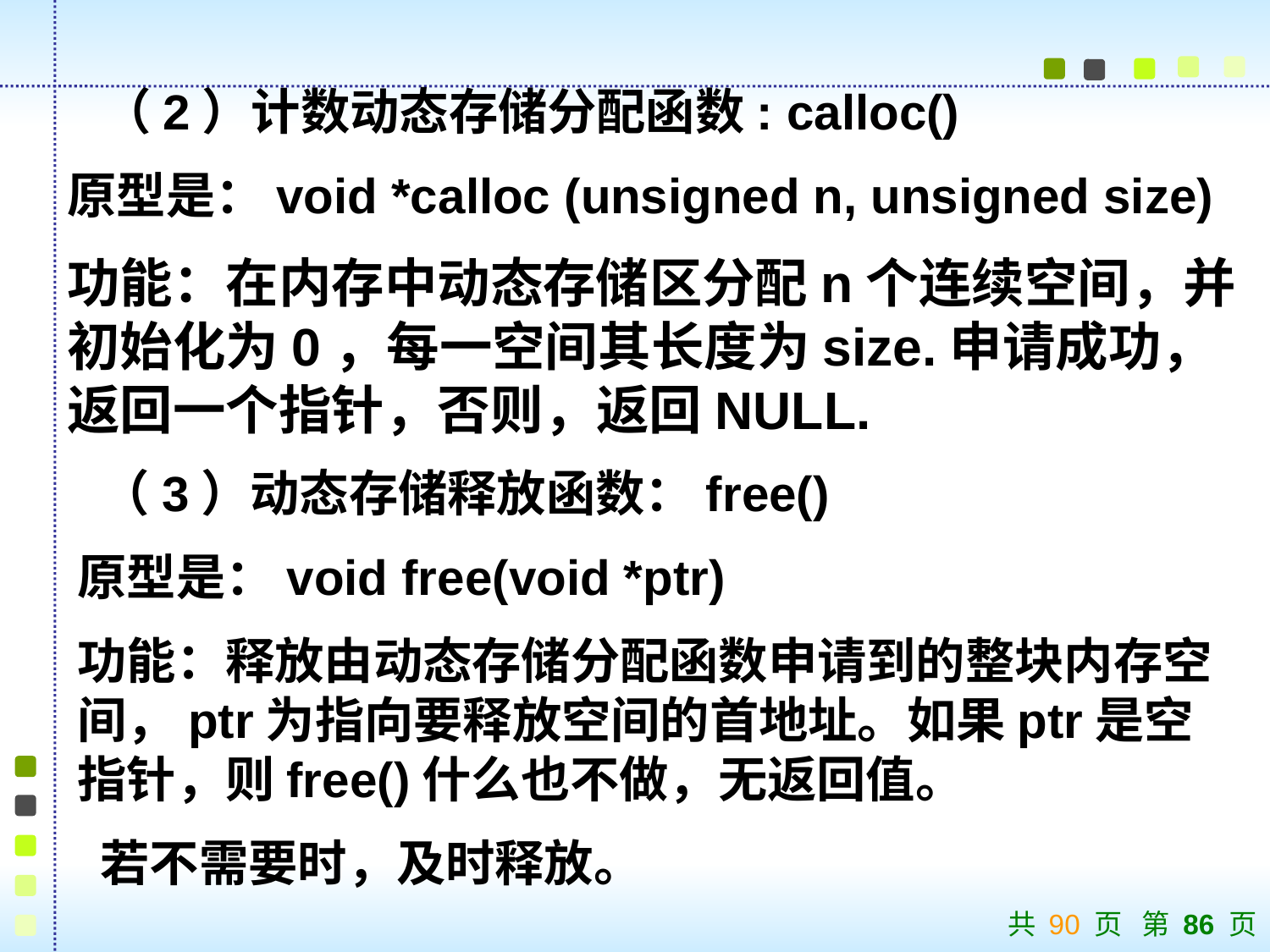

（2）计数动态存储分配函数: calloc()
原型是：void *calloc (unsigned n, unsigned size)
功能：在内存中动态存储区分配n个连续空间，并初始化为0，每一空间其长度为size.申请成功，返回一个指针，否则，返回NULL.

 （3）动态存储释放函数：free()
原型是：void free(void *ptr)
功能：释放由动态存储分配函数申请到的整块内存空间，ptr为指向要释放空间的首地址。如果ptr是空指针，则free()什么也不做，无返回值。
 若不需要时，及时释放。
共 90 页   第 86 页